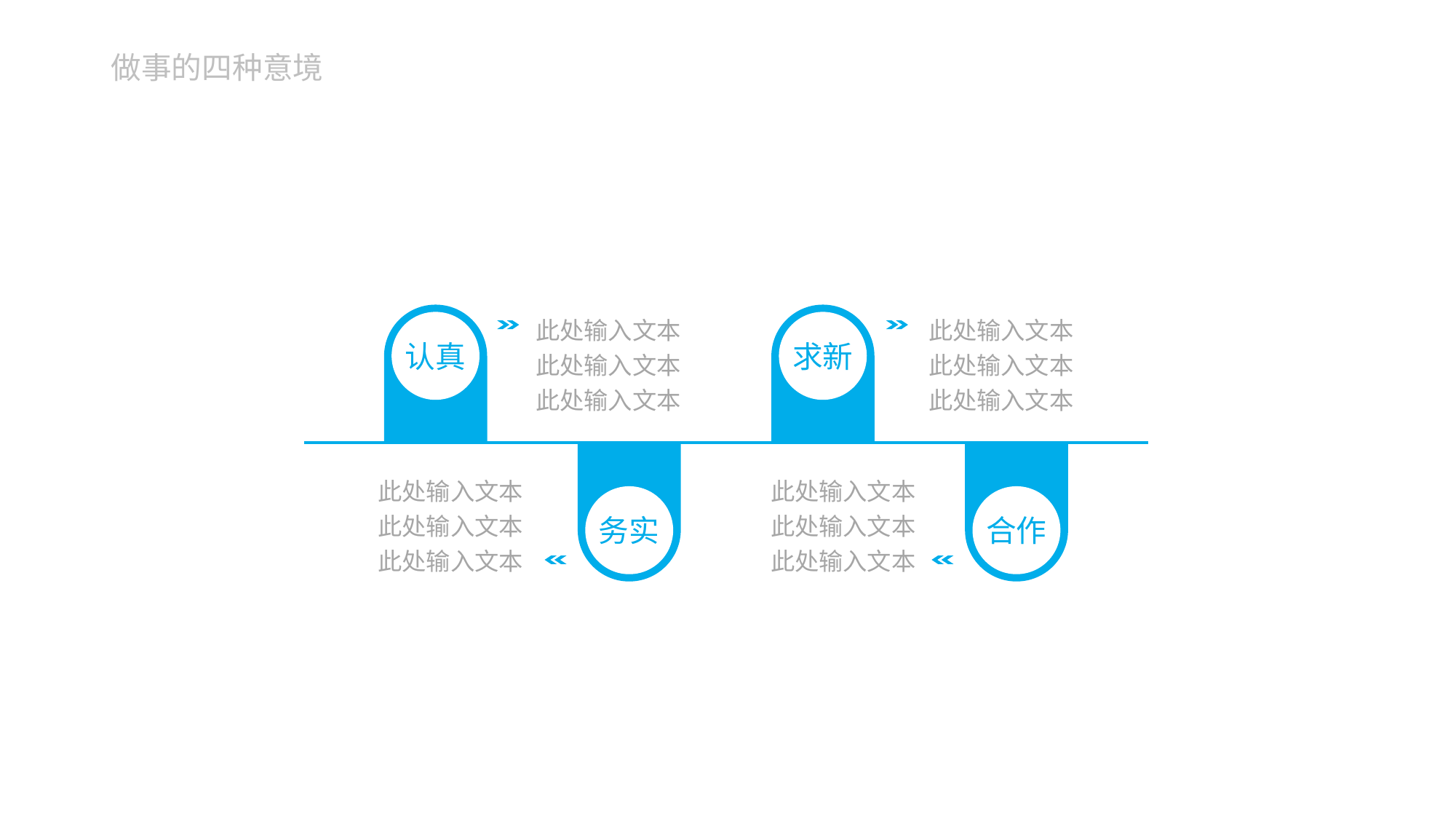

# 做事的四种意境

此处输入文本
此处输入文本
此处输入文本
此处输入文本
此处输入文本
此处输入文本
认真
求新

此处输入文本
此处输入文本
此处输入文本
此处输入文本
此处输入文本
此处输入文本
务实
合作